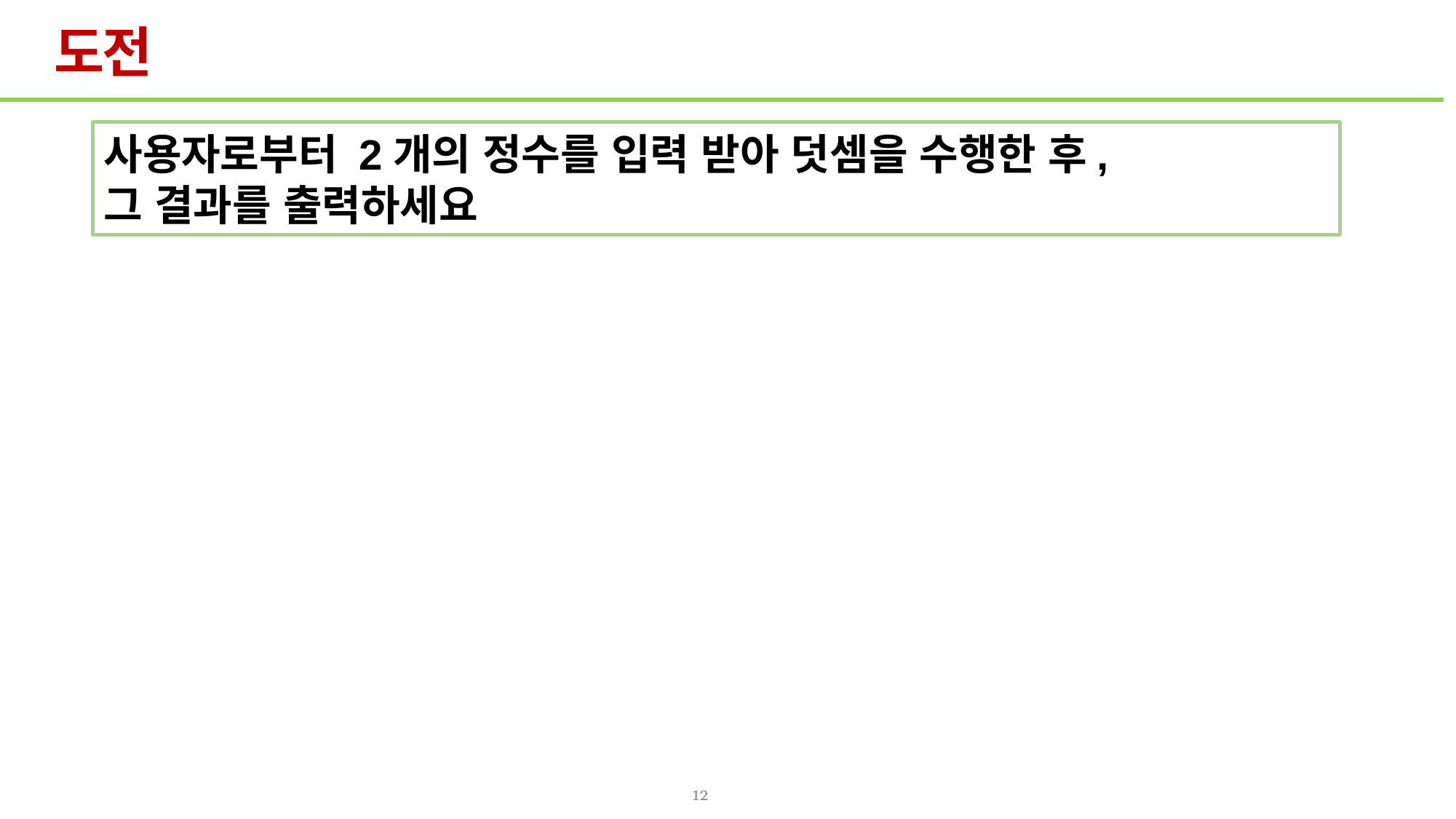

# 도전
사용자로부터 2개의 정수를 입력 받아 덧셈을 수행한 후,
그 결과를 출력하세요
12